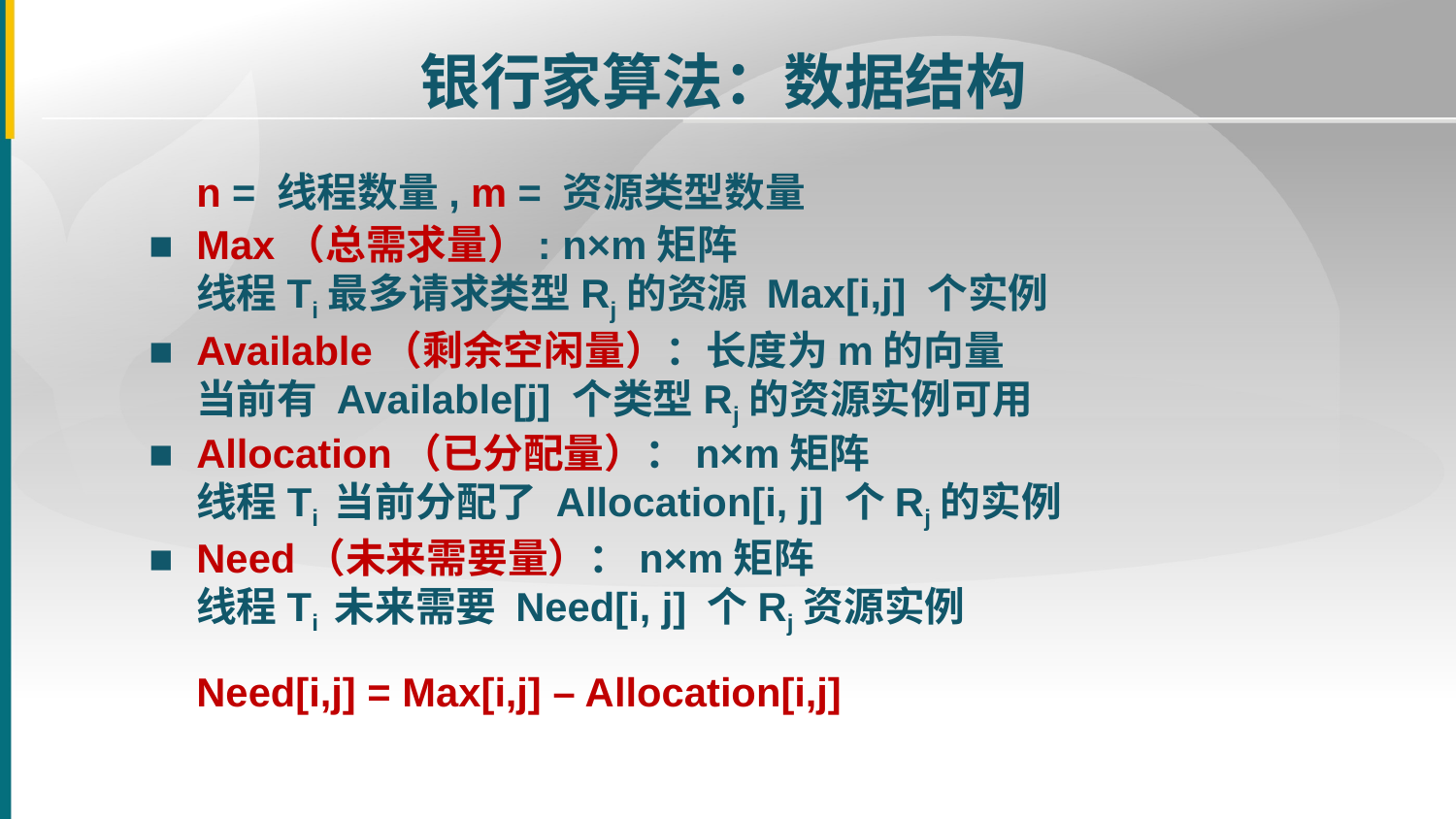

银行家算法：数据结构
n = 线程数量, m = 资源类型数量
■
Max（总需求量）: n×m矩阵
线程Ti最多请求类型Rj的资源 Max[i,j] 个实例
■
Available（剩余空闲量）：长度为m的向量
当前有 Available[j] 个类型Rj的资源实例可用
■
Allocation（已分配量）：n×m矩阵
线程Ti 当前分配了 Allocation[i, j] 个Rj的实例
■
Need（未来需要量）：n×m矩阵
线程Ti 未来需要 Need[i, j] 个Rj资源实例
Need[i,j] = Max[i,j] – Allocation[i,j]